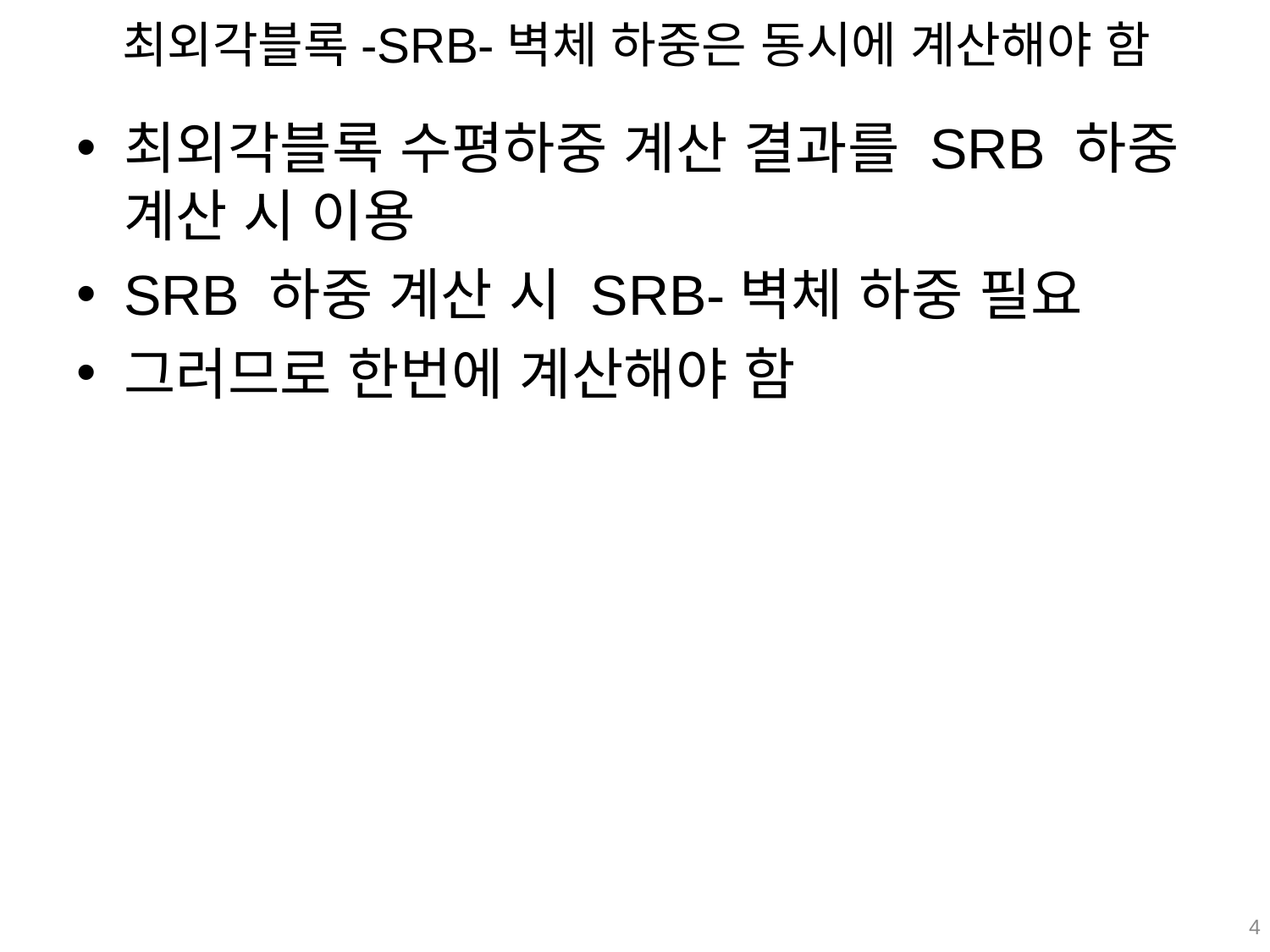

# 최외각블록-SRB-벽체 하중은 동시에 계산해야 함
최외각블록 수평하중 계산 결과를 SRB 하중 계산 시 이용
SRB 하중 계산 시 SRB-벽체 하중 필요
그러므로 한번에 계산해야 함
4